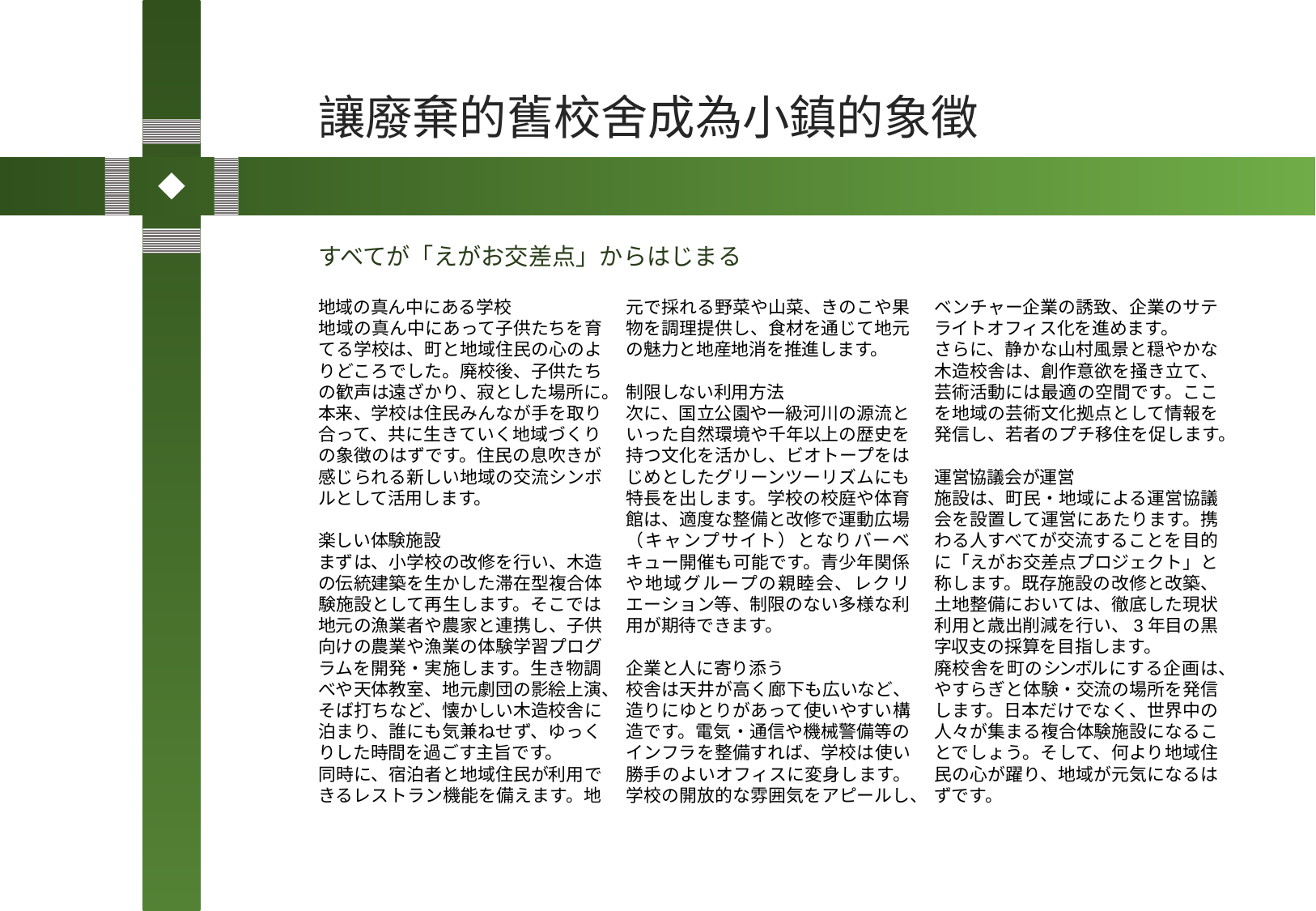

讓廢棄的舊校舍成為小鎮的象徵

すべてが「えがお交差点」からはじまる
地域の真ん中にある学校
地域の真ん中にあって子供たちを育てる学校は、町と地域住民の心のよりどころでした。廃校後、子供たちの歓声は遠ざかり、寂とした場所に。本来、学校は住民みんなが手を取り合って、共に生きていく地域づくりの象徴のはずです。住民の息吹きが感じられる新しい地域の交流シンボルとして活用します。

楽しい体験施設
まずは、小学校の改修を行い、木造の伝統建築を生かした滞在型複合体験施設として再生します。そこでは地元の漁業者や農家と連携し、子供向けの農業や漁業の体験学習プログラムを開発・実施します。生き物調べや天体教室、地元劇団の影絵上演、そば打ちなど、懐かしい木造校舎に泊まり、誰にも気兼ねせず、ゆっくりした時間を過ごす主旨です。
同時に、宿泊者と地域住民が利用できるレストラン機能を備えます。地元で採れる野菜や山菜、きのこや果物を調理提供し、食材を通じて地元の魅力と地産地消を推進します。

制限しない利用方法
次に、国立公園や一級河川の源流といった自然環境や千年以上の歴史を持つ文化を活かし、ビオトープをはじめとしたグリーンツーリズムにも特長を出します。学校の校庭や体育館は、適度な整備と改修で運動広場（キャンプサイト）となりバーベキュー開催も可能です。青少年関係や地域グループの親睦会、レクリエーション等、制限のない多様な利用が期待できます。

企業と人に寄り添う
校舎は天井が高く廊下も広いなど、造りにゆとりがあって使いやすい構造です。電気・通信や機械警備等のインフラを整備すれば、学校は使い勝手のよいオフィスに変身します。学校の開放的な雰囲気をアピールし、ベンチャー企業の誘致、企業のサテライトオフィス化を進めます。
さらに、静かな山村風景と穏やかな木造校舎は、創作意欲を掻き立て、芸術活動には最適の空間です。ここを地域の芸術文化拠点として情報を発信し、若者のプチ移住を促します。

運営協議会が運営
施設は、町民・地域による運営協議会を設置して運営にあたります。携わる人すべてが交流することを目的に「えがお交差点プロジェクト」と称します。既存施設の改修と改築、土地整備においては、徹底した現状利用と歳出削減を行い、3年目の黒字収支の採算を目指します。
廃校舎を町のシンボルにする企画は、やすらぎと体験・交流の場所を発信します。日本だけでなく、世界中の人々が集まる複合体験施設になることでしょう。そして、何より地域住民の心が躍り、地域が元気になるはずです。